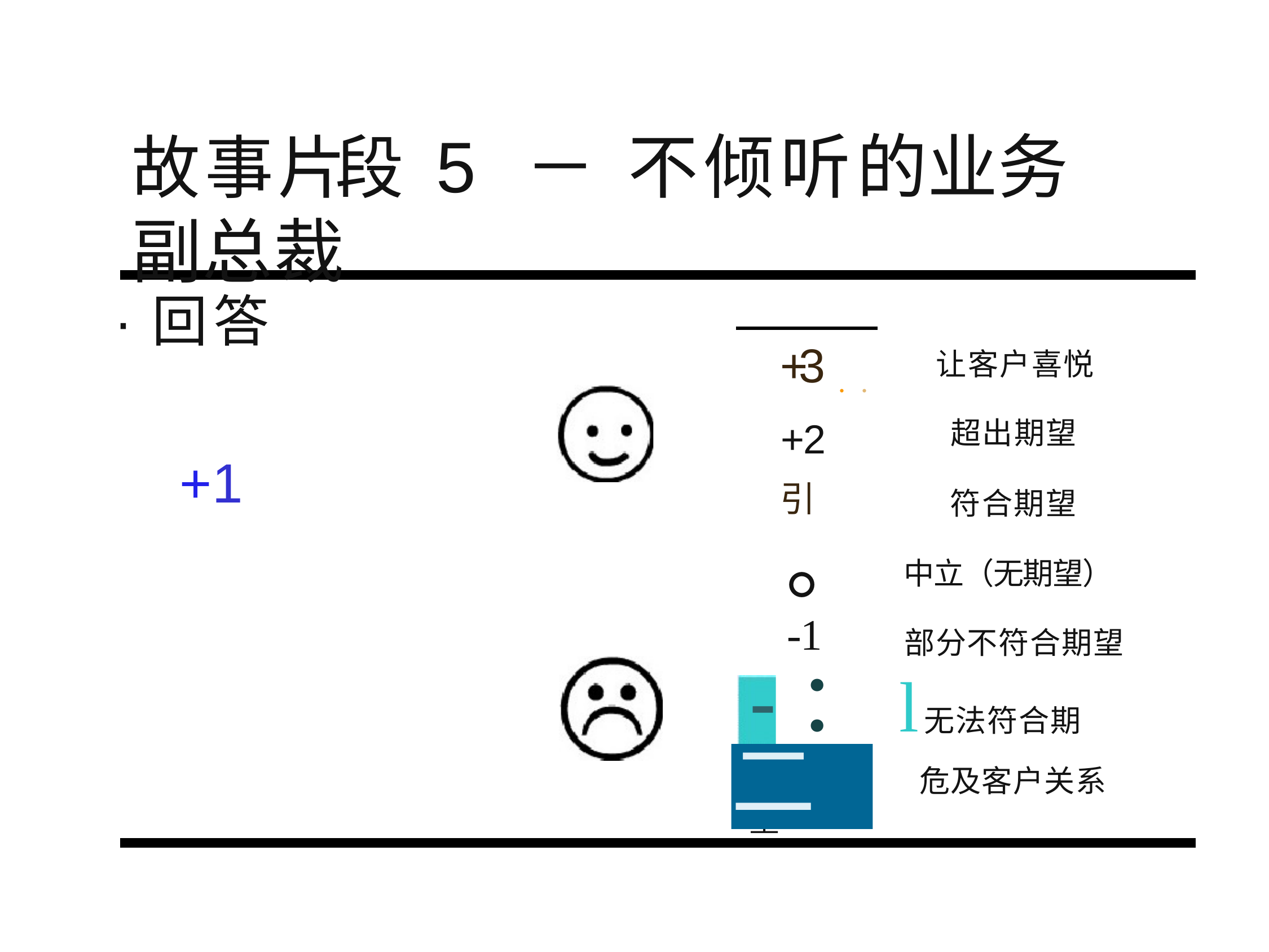

故事片段 5－不倾听的业务副总 裁

·回答
+3．．
+2
引
。
-1
-：l	无法符合期望

让客户喜悦

超出期望
+1
符合期望
中立（无期望）
部分不符合期望

二
危及客户关系